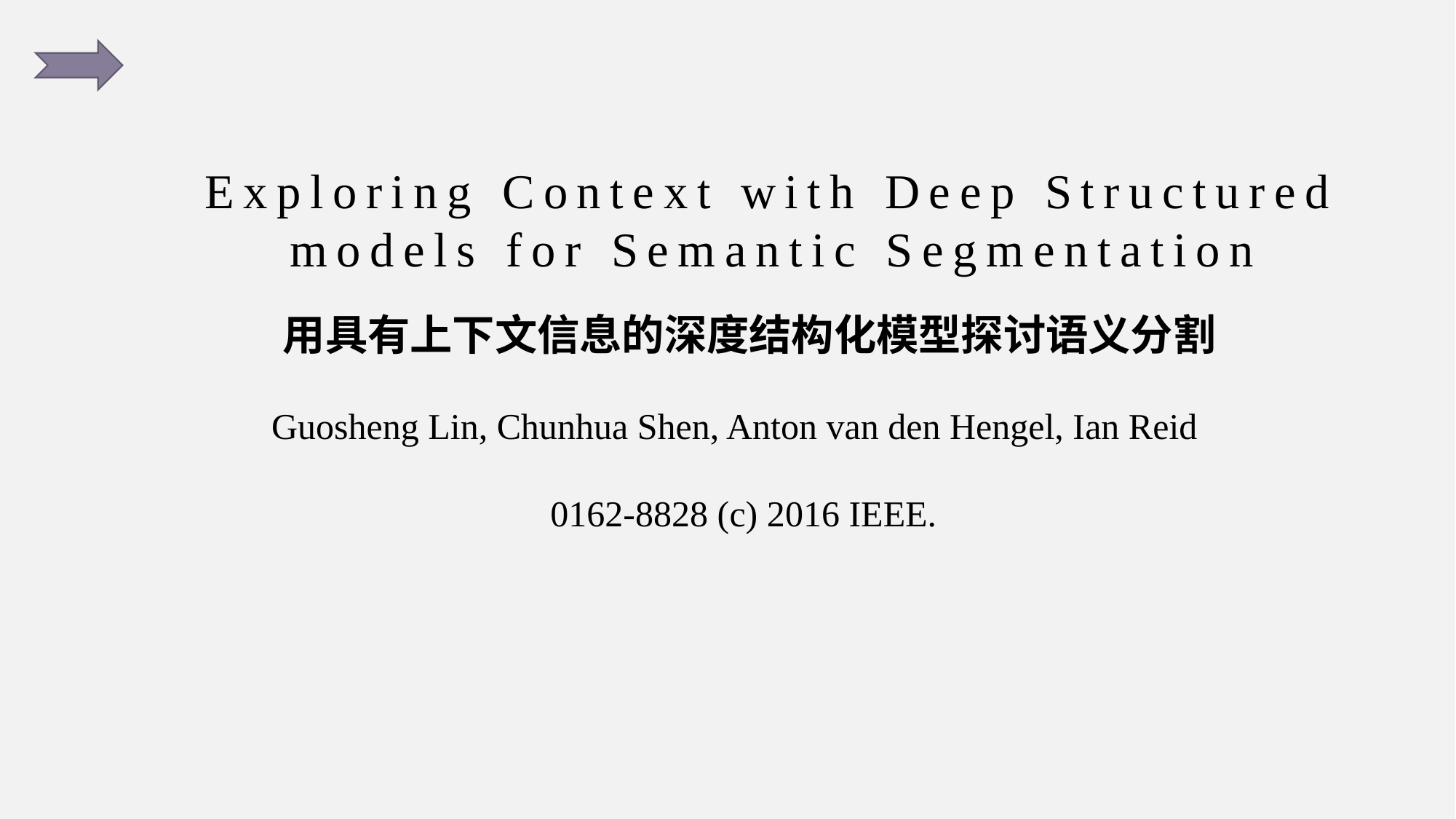

Exploring Context with Deep Structured models for Semantic Segmentation
  用具有上下文信息的深度结构化模型探讨语义分割

Guosheng Lin, Chunhua Shen, Anton van den Hengel, Ian Reid

  0162-8828 (c) 2016 IEEE.